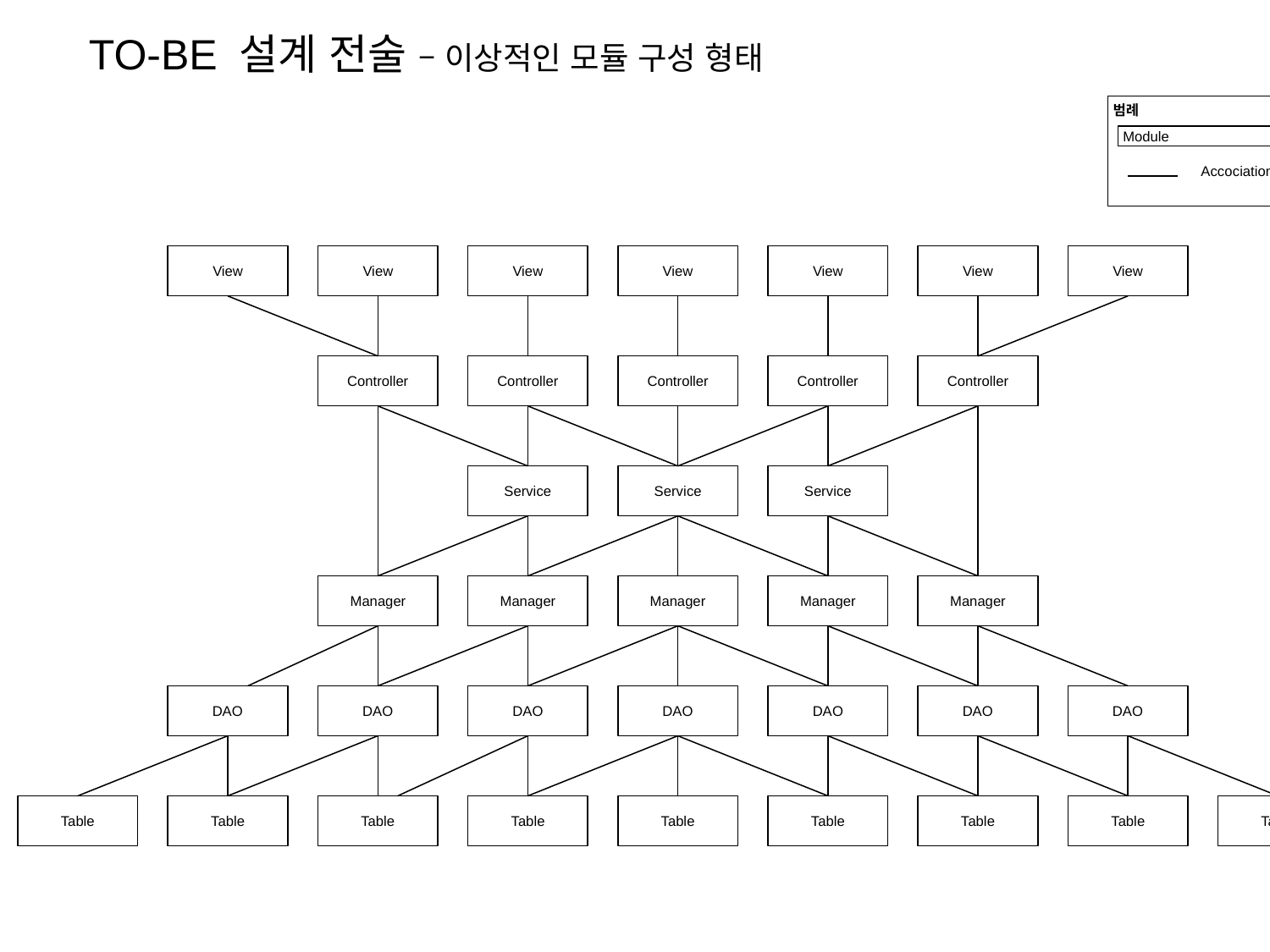

TO-BE 설계 전술 – 이상적인 모듈 구성 형태
범례
Module
Accociation
View
View
View
View
View
View
View
Controller
Controller
Controller
Controller
Controller
Service
Service
Service
Manager
Manager
Manager
Manager
Manager
DAO
DAO
DAO
DAO
DAO
DAO
DAO
Table
Table
Table
Table
Table
Table
Table
Table
Table